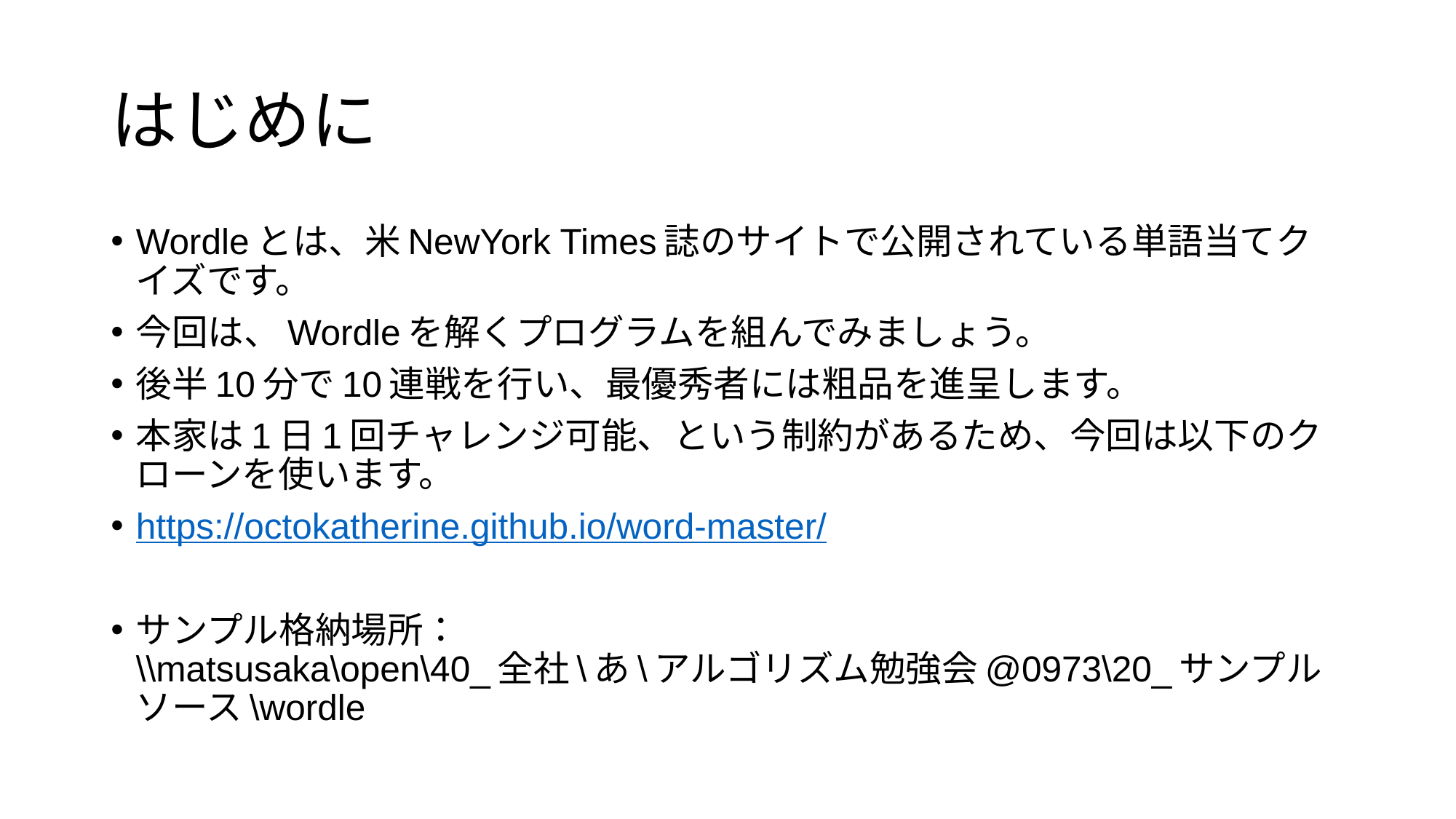

# はじめに
Wordleとは、米NewYork Times誌のサイトで公開されている単語当てクイズです。
今回は、Wordleを解くプログラムを組んでみましょう。
後半10分で10連戦を行い、最優秀者には粗品を進呈します。
本家は1日1回チャレンジ可能、という制約があるため、今回は以下のクローンを使います。
https://octokatherine.github.io/word-master/

サンプル格納場所：
\\matsusaka\open\40_全社\あ\アルゴリズム勉強会@0973\20_サンプルソース\wordle